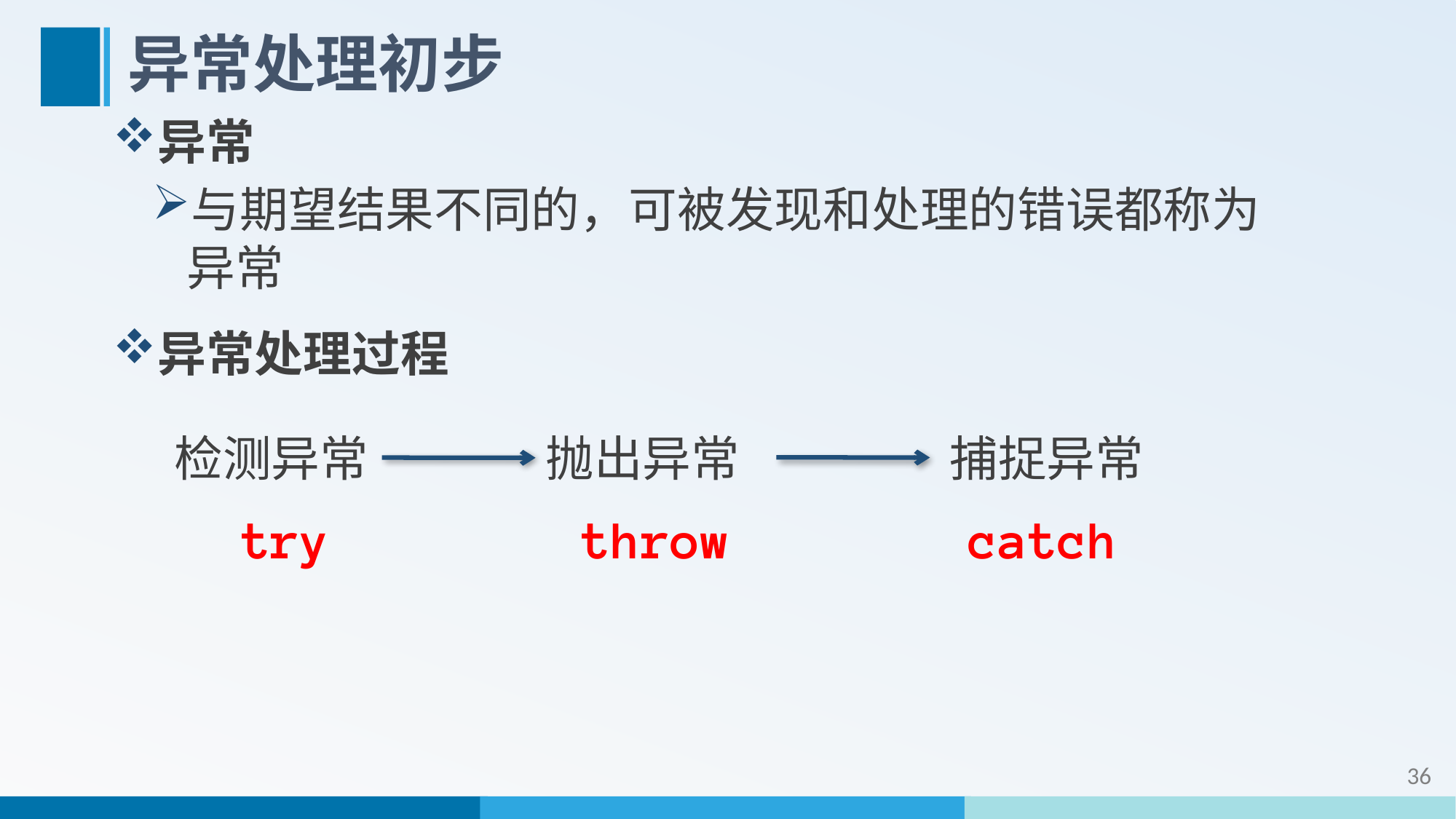

# 异常处理初步
异常
与期望结果不同的，可被发现和处理的错误都称为异常
异常处理过程
检测异常		    抛出异常		 捕捉异常
try
throw
catch